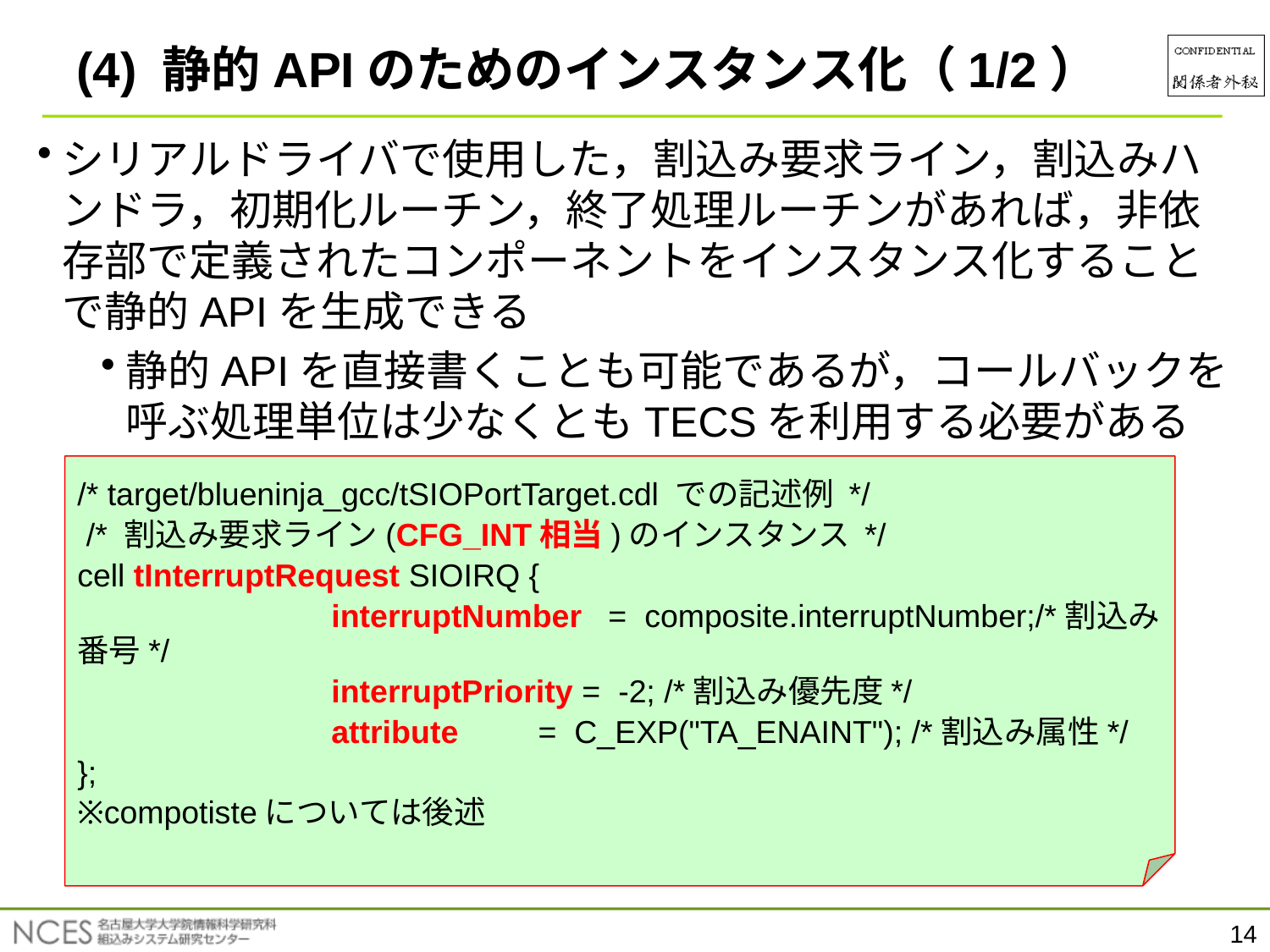

(4) 静的APIのためのインスタンス化（1/2）
シリアルドライバで使用した，割込み要求ライン，割込みハンドラ，初期化ルーチン，終了処理ルーチンがあれば，非依存部で定義されたコンポーネントをインスタンス化することで静的APIを生成できる
静的APIを直接書くことも可能であるが，コールバックを呼ぶ処理単位は少なくともTECSを利用する必要がある
/* target/blueninja_gcc/tSIOPortTarget.cdl での記述例 */
 /* 割込み要求ライン(CFG_INT相当)のインスタンス */
cell tInterruptRequest SIOIRQ {
		interruptNumber   =  composite.interruptNumber;/*割込み番号*/
		interruptPriority =  -2; /*割込み優先度*/
		attribute         =  C_EXP("TA_ENAINT"); /*割込み属性*/
};
※compotisteについては後述
14